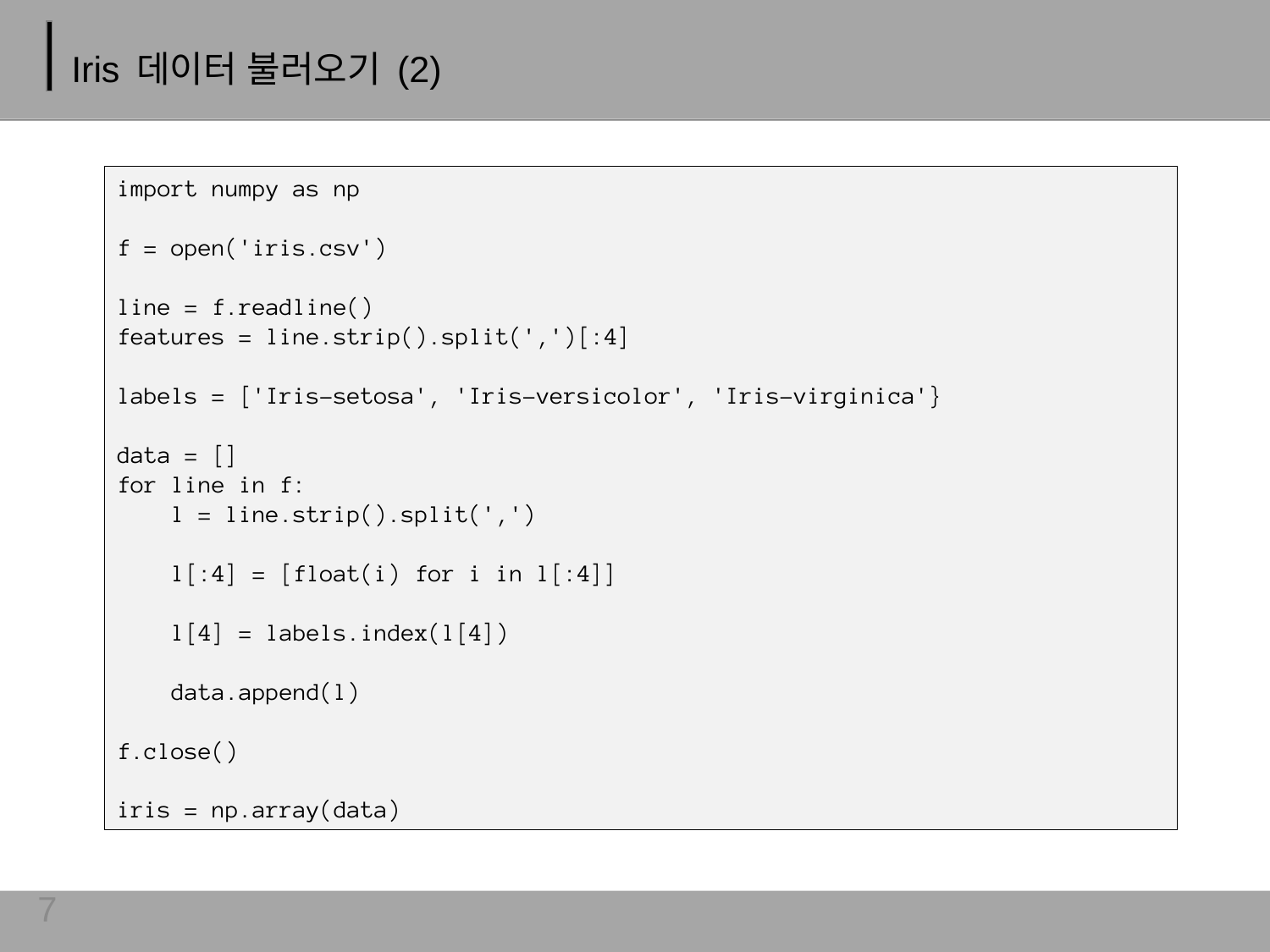

# Iris 데이터 불러오기 (2)
import numpy as np

f = open('iris.csv')

line = f.readline()
features = line.strip().split(',')[:4]

labels = ['Iris-setosa', 'Iris-versicolor', 'Iris-virginica'}

data = []
for line in f:
    l = line.strip().split(',')

    l[:4] = [float(i) for i in l[:4]]

    l[4] = labels.index(l[4])

    data.append(l)

f.close()

iris = np.array(data)
7